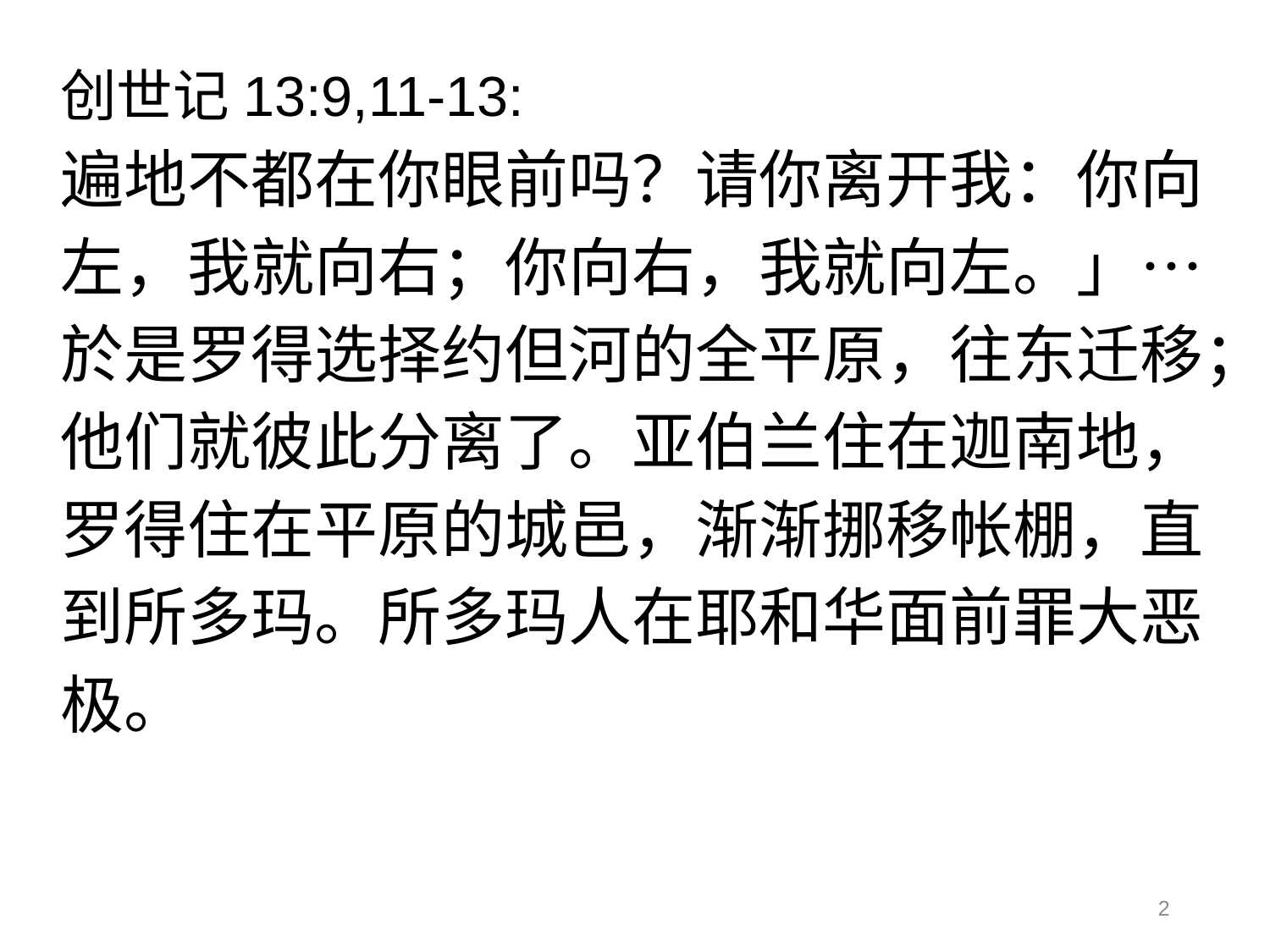

创世记13:9,11-13:
遍地不都在你眼前吗？请你离开我：你向左，我就向右；你向右，我就向左。」…於是罗得选择约但河的全平原，往东迁移；他们就彼此分离了。亚伯兰住在迦南地，罗得住在平原的城邑，渐渐挪移帐棚，直到所多玛。所多玛人在耶和华面前罪大恶极。
2